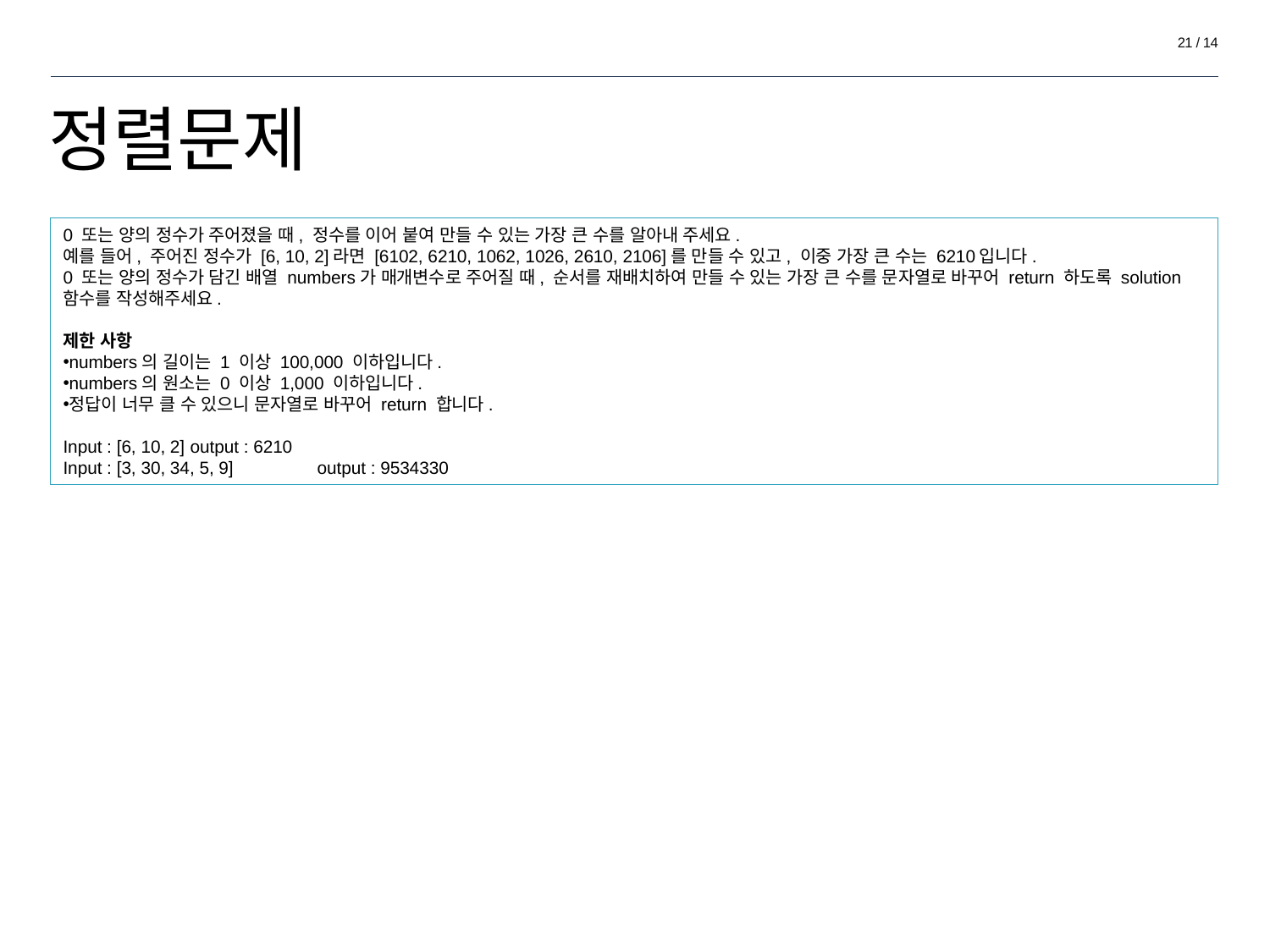

21 / 14
# 정렬문제
0 또는 양의 정수가 주어졌을 때, 정수를 이어 붙여 만들 수 있는 가장 큰 수를 알아내 주세요.
예를 들어, 주어진 정수가 [6, 10, 2]라면 [6102, 6210, 1062, 1026, 2610, 2106]를 만들 수 있고, 이중 가장 큰 수는 6210입니다.
0 또는 양의 정수가 담긴 배열 numbers가 매개변수로 주어질 때, 순서를 재배치하여 만들 수 있는 가장 큰 수를 문자열로 바꾸어 return 하도록 solution 함수를 작성해주세요.

제한 사항
numbers의 길이는 1 이상 100,000 이하입니다.
numbers의 원소는 0 이상 1,000 이하입니다.
정답이 너무 클 수 있으니 문자열로 바꾸어 return 합니다.

Input : [6, 10, 2]	output : 6210
Input : [3, 30, 34, 5, 9]	output : 9534330